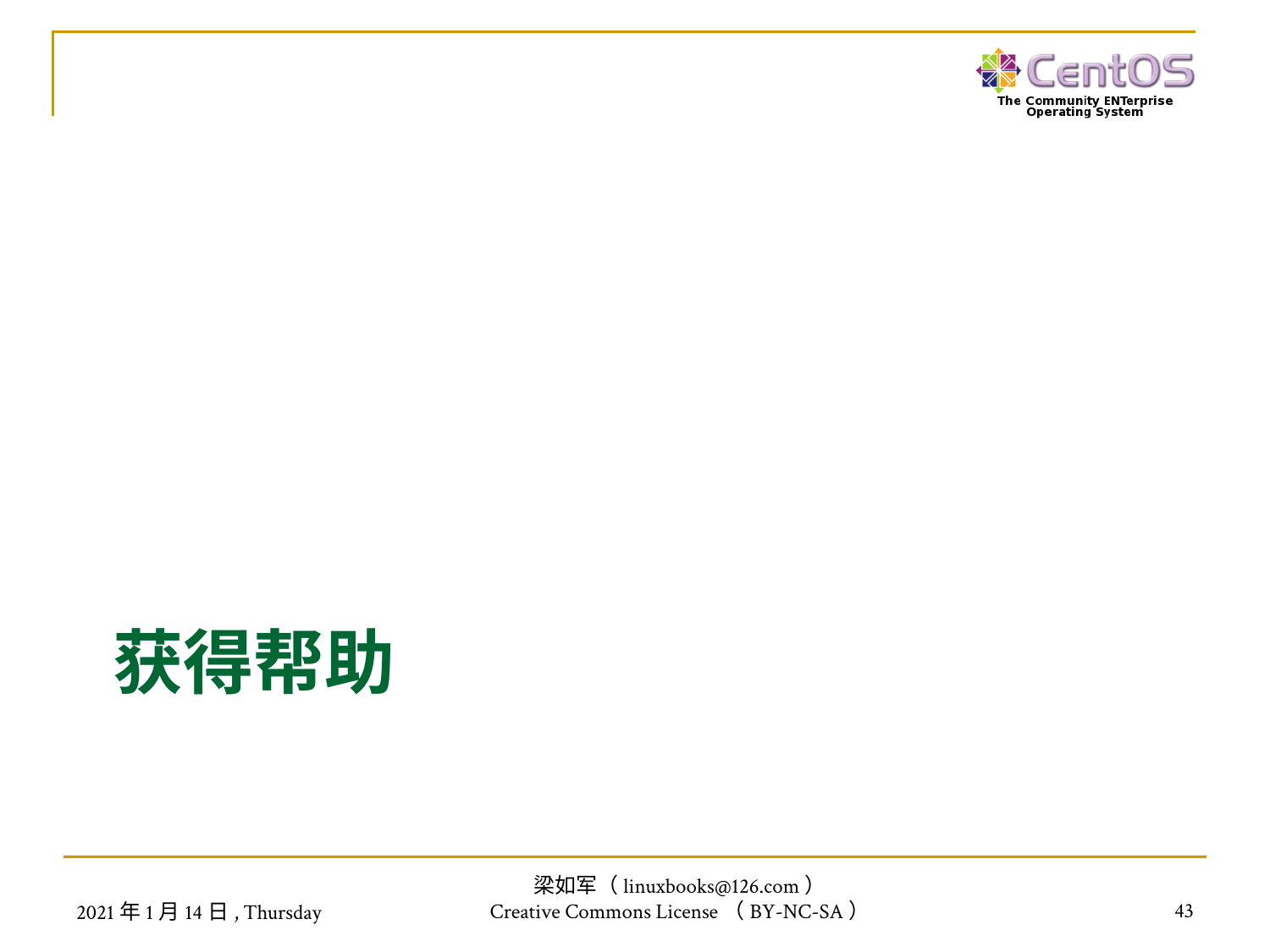

# 获得帮助
梁如军（linuxbooks@126.com）
Creative Commons License（BY-NC-SA）
2021年1月14日, Thursday
43